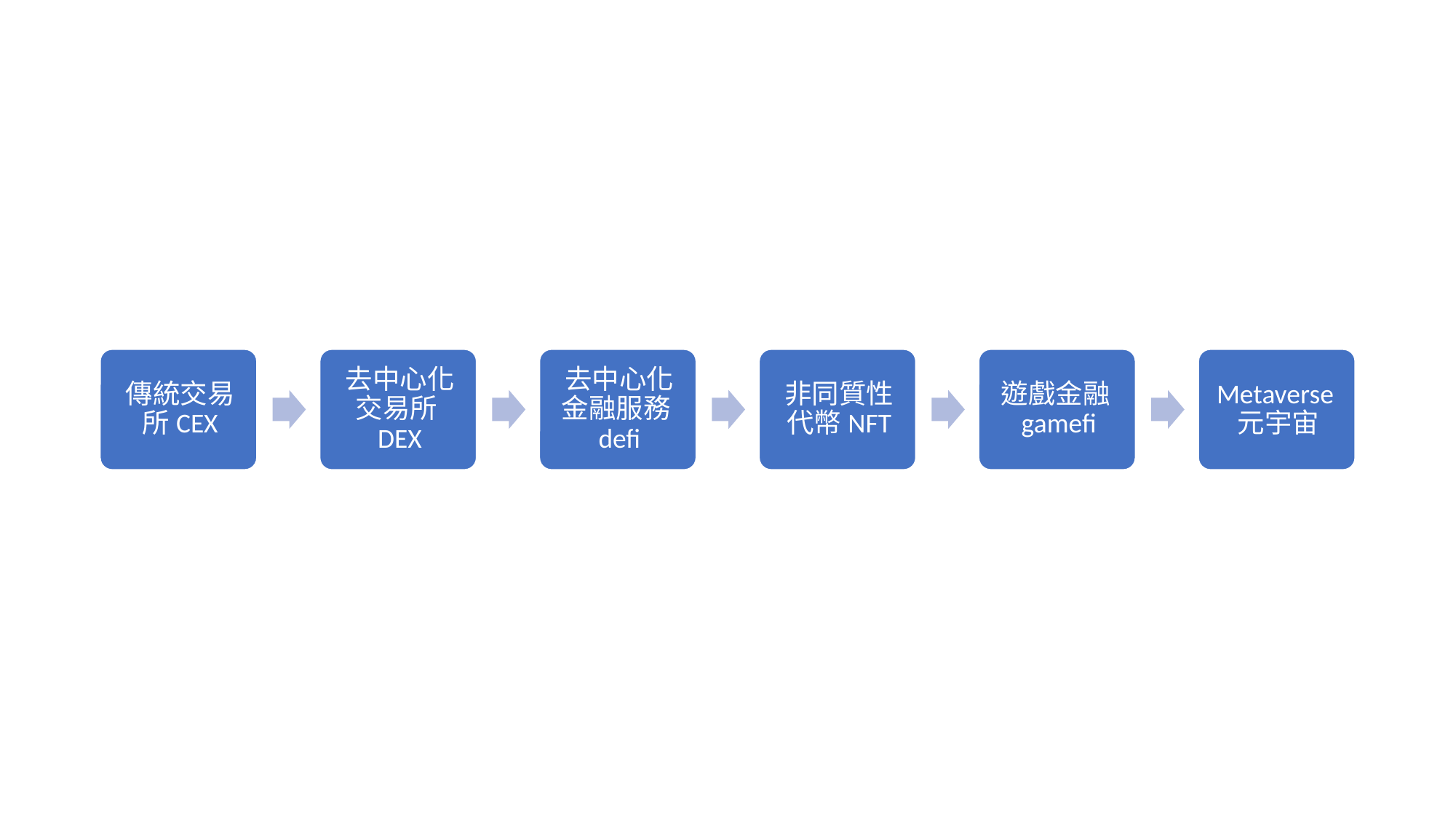

#
傳統交易所CEX

去中心化交易所DEX

去中心化金融服務defi

非同質性代幣NFT

遊戲金融gamefi

Metaverse元宇宙